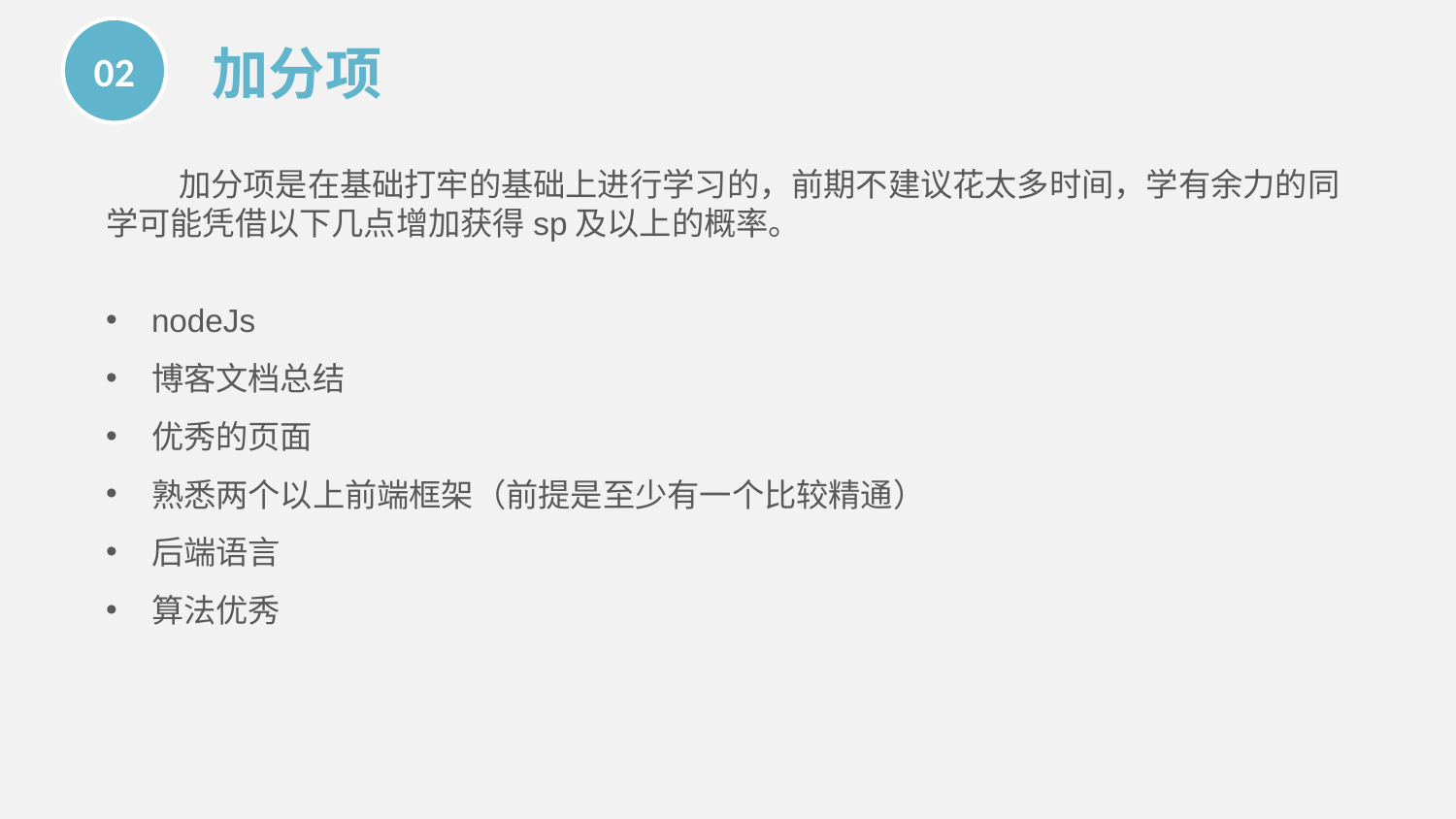

02
加分项
加分项是在基础打牢的基础上进行学习的，前期不建议花太多时间，学有余力的同学可能凭借以下几点增加获得sp及以上的概率。

nodeJs
博客文档总结
优秀的页面
熟悉两个以上前端框架（前提是至少有一个比较精通）
后端语言
算法优秀